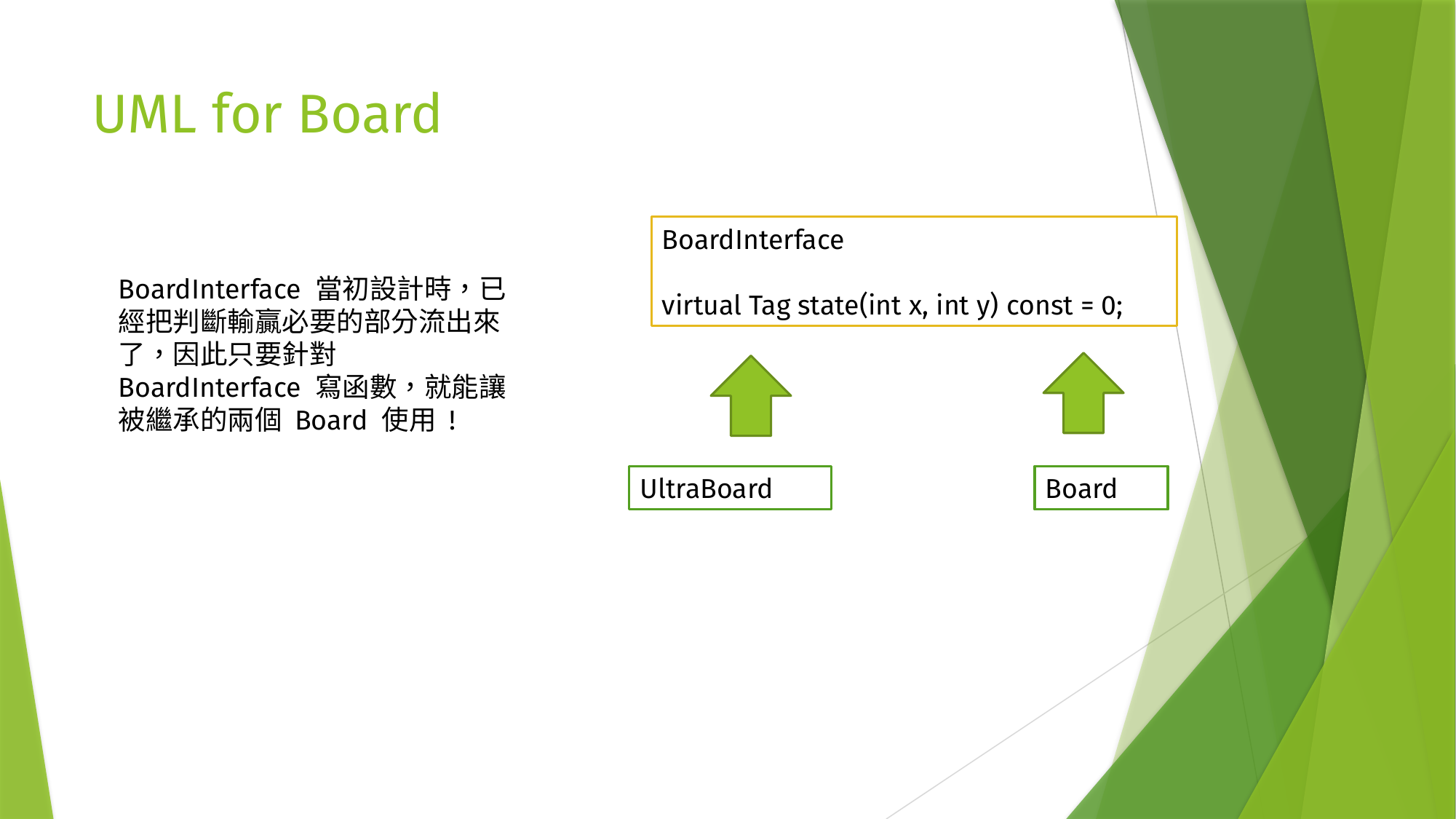

# UML for Board
BoardInterface

virtual Tag state(int x, int y) const = 0;
BoardInterface 當初設計時，已經把判斷輸贏必要的部分流出來了，因此只要針對 BoardInterface 寫函數，就能讓被繼承的兩個 Board 使用 !

UltraBoard
Board